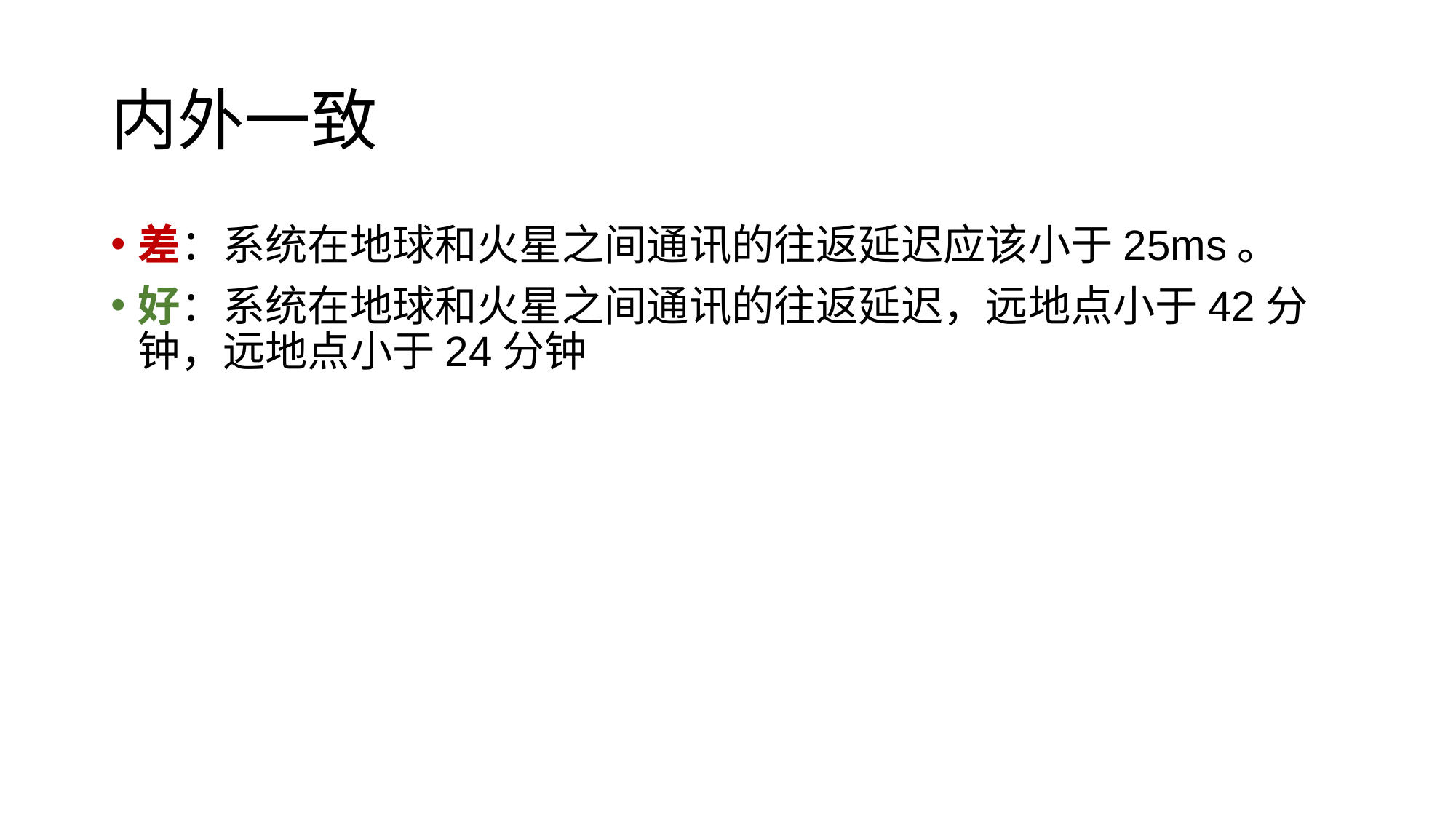

# 内外一致
差：系统在地球和火星之间通讯的往返延迟应该小于25ms。
好：系统在地球和火星之间通讯的往返延迟，远地点小于42分钟，远地点小于24分钟